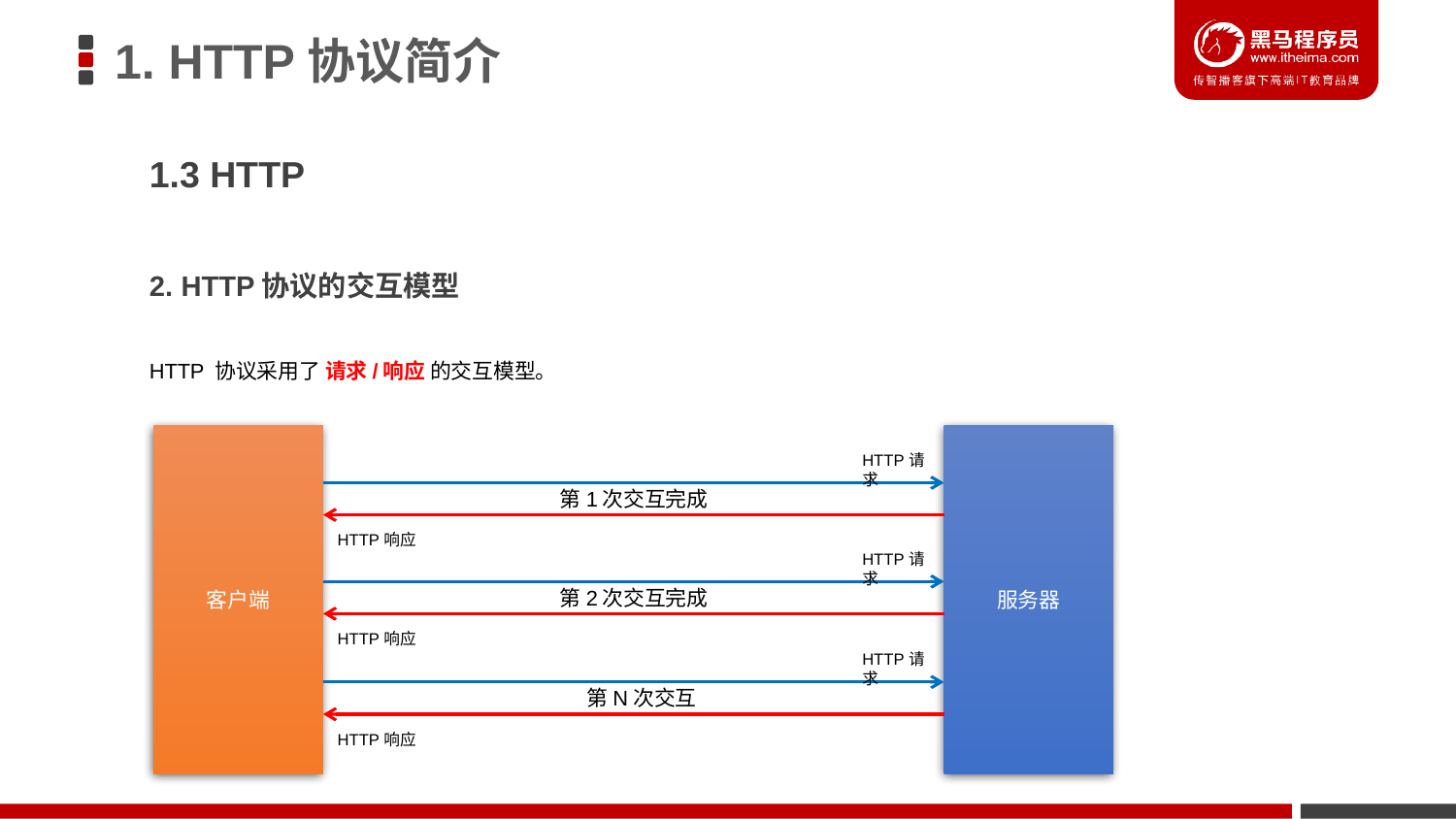

# 1. HTTP协议简介
1.3 HTTP
2. HTTP协议的交互模型
HTTP 协议采用了 请求/响应 的交互模型。
服务器
客户端
HTTP请求
第1次交互完成
HTTP响应
HTTP请求
第2次交互完成
HTTP响应
HTTP请求
第N次交互
HTTP响应